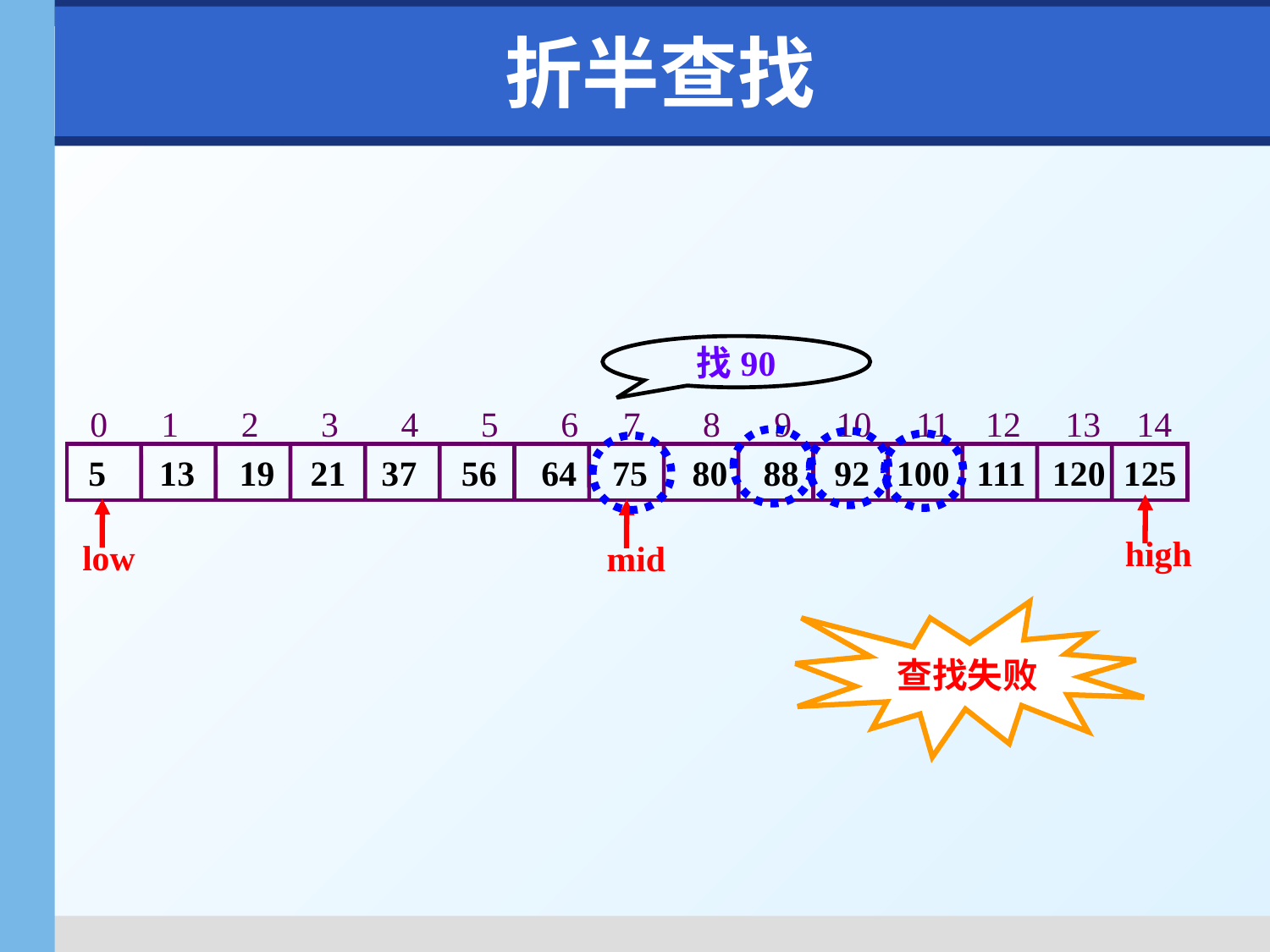

# 折半查找

找90
0      1       2       3       4       5       6     7       8      9     10     11    12     13    14

 5      13     19    21    37     56     64    75     80    88    92   100   111   120  125

high

low

mid
查找失败